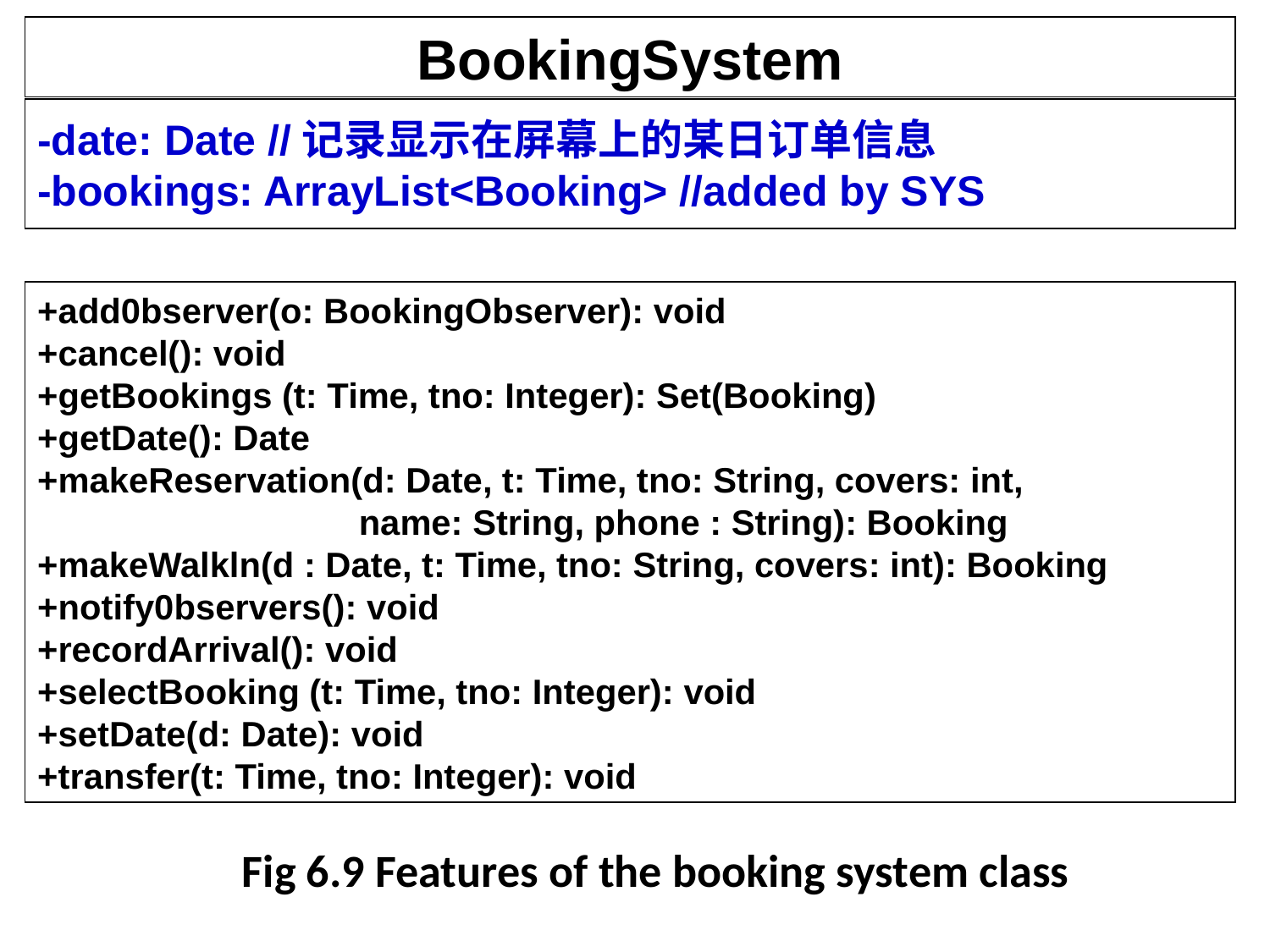

BookingSystem
-date: Date //记录显示在屏幕上的某日订单信息
-bookings: ArrayList<Booking> //added by SYS
+add0bserver(o: BookingObserver): void
+cancel(): void
+getBookings (t: Time, tno: Integer): Set(Booking)
+getDate(): Date
+makeReservation(d: Date, t: Time, tno: String, covers: int,
                                 name: String, phone : String): Booking
+makeWalkln(d : Date, t: Time, tno: String, covers: int): Booking
+notify0bservers(): void
+recordArrival(): void
+selectBooking (t: Time, tno: Integer): void
+setDate(d: Date): void
+transfer(t: Time, tno: Integer): void
  Fig 6.9 Features of the booking system class